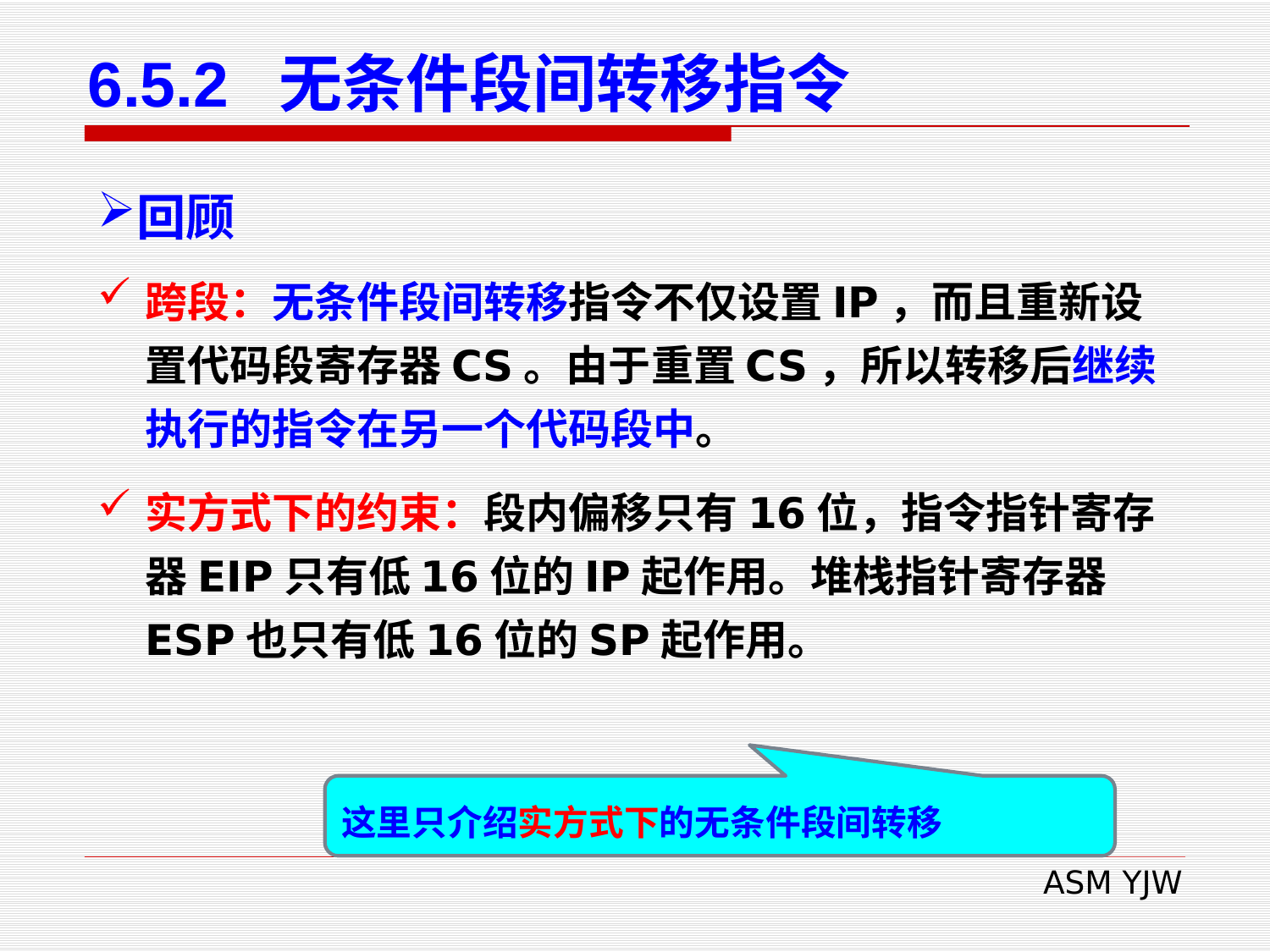

# 6.5.2  无条件段间转移指令
回顾
跨段：无条件段间转移指令不仅设置IP，而且重新设置代码段寄存器CS。由于重置CS，所以转移后继续执行的指令在另一个代码段中。
实方式下的约束：段内偏移只有16位，指令指针寄存器EIP只有低16位的IP起作用。堆栈指针寄存器ESP也只有低16位的SP起作用。
这里只介绍实方式下的无条件段间转移